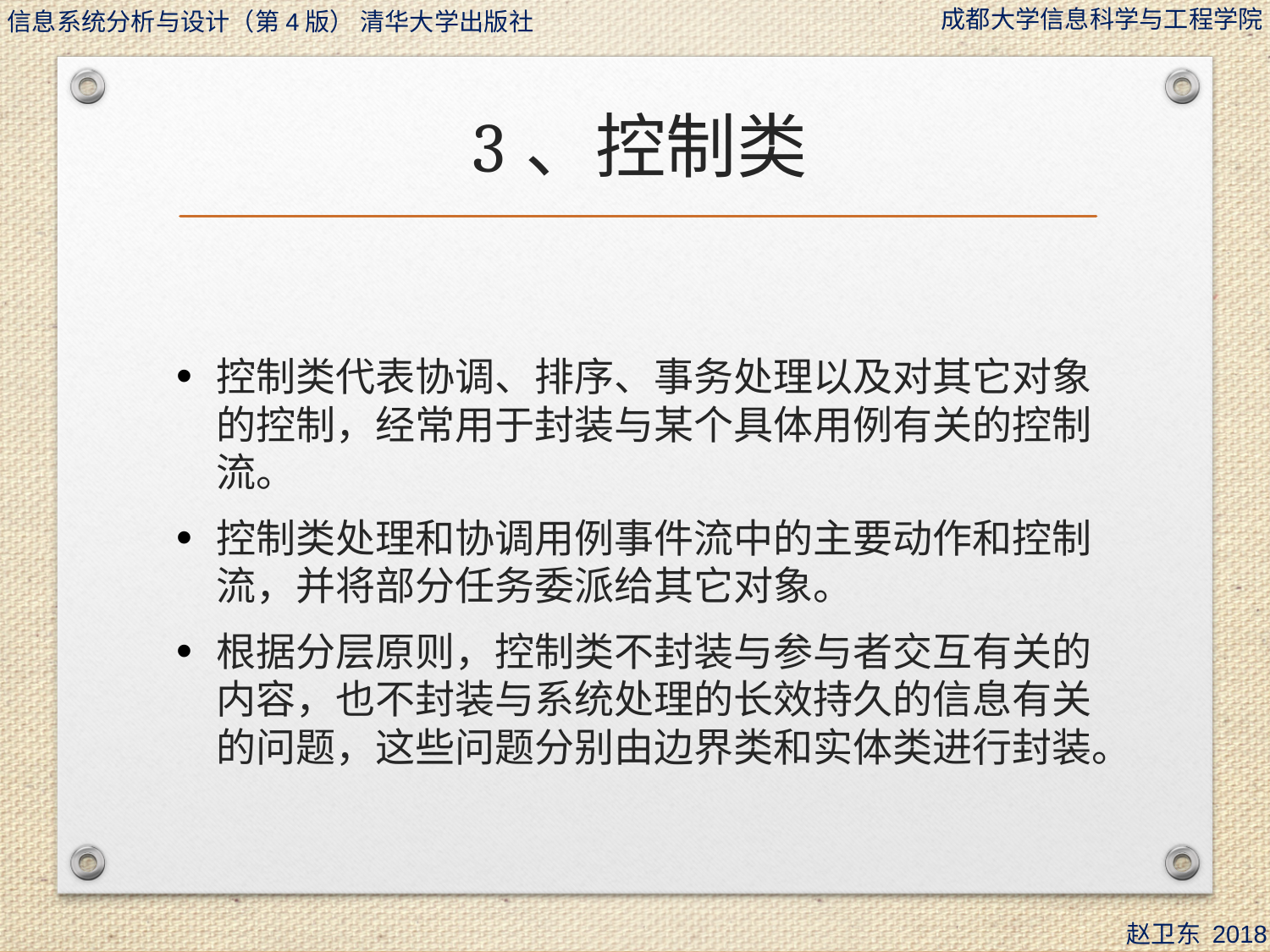

# 3、控制类
控制类代表协调、排序、事务处理以及对其它对象的控制，经常用于封装与某个具体用例有关的控制流。
控制类处理和协调用例事件流中的主要动作和控制流，并将部分任务委派给其它对象。
根据分层原则，控制类不封装与参与者交互有关的内容，也不封装与系统处理的长效持久的信息有关的问题，这些问题分别由边界类和实体类进行封装。